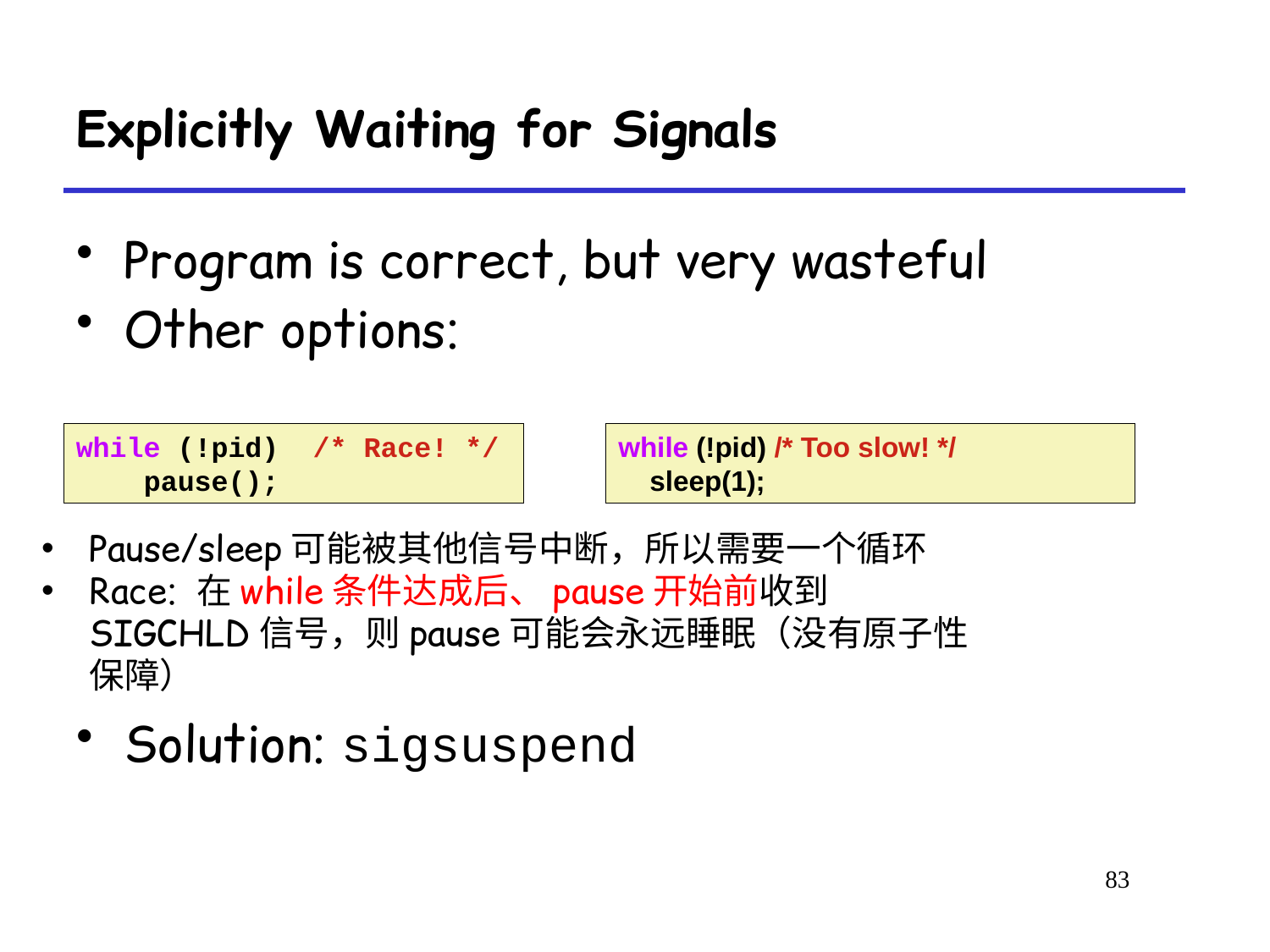

# Explicitly Waiting for Signals
Program is correct, but very wasteful
Other options:

Solution: sigsuspend

while (!pid)  /* Race! */
    pause();
while (!pid) /* Too slow! */
    sleep(1);
Pause/sleep可能被其他信号中断，所以需要一个循环
Race: 在while条件达成后、pause开始前收到SIGCHLD信号，则pause可能会永远睡眠（没有原子性保障）
83